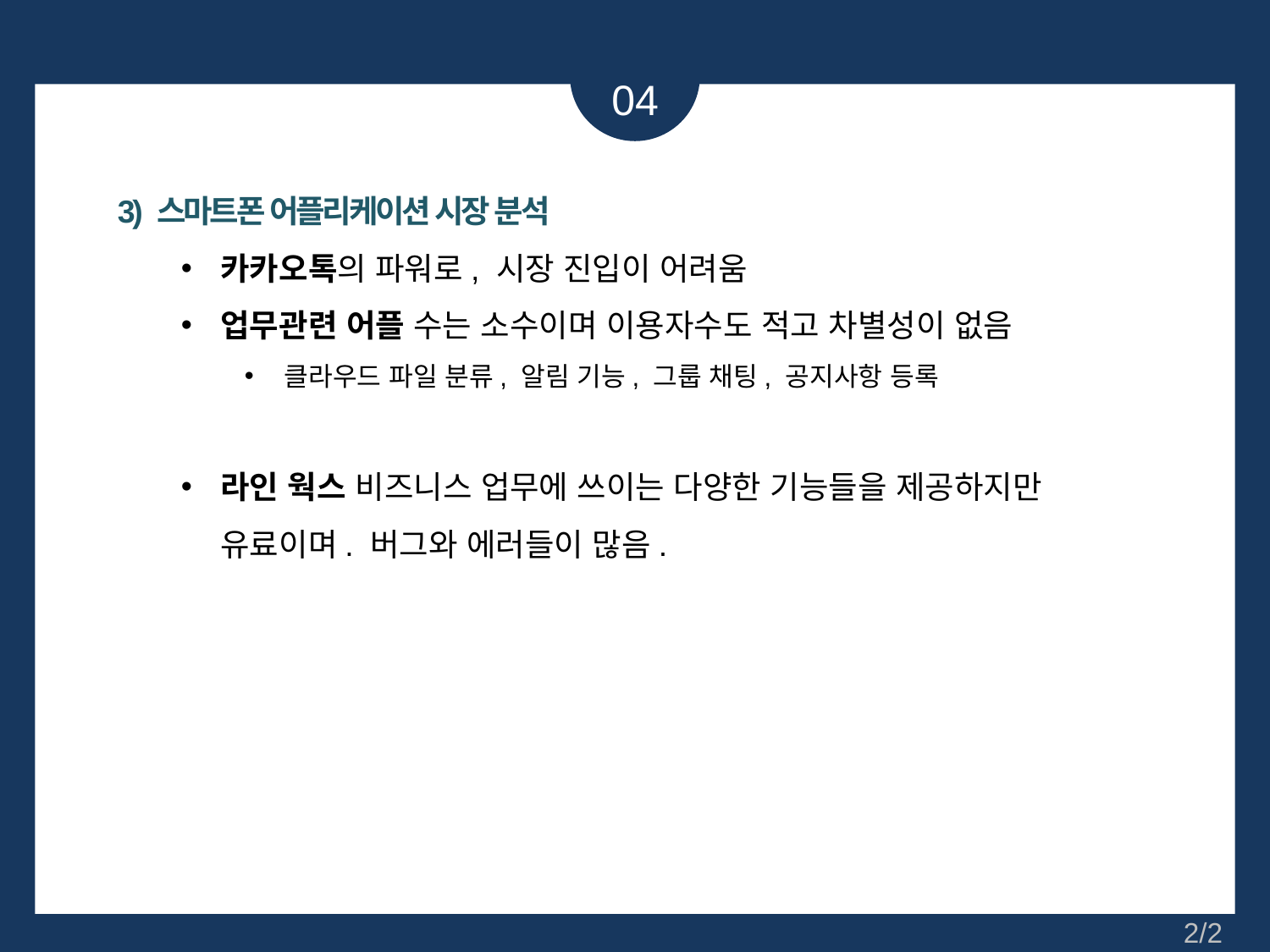

04
3) 스마트폰 어플리케이션 시장 분석
카카오톡의 파워로, 시장 진입이 어려움
업무관련 어플 수는 소수이며 이용자수도 적고 차별성이 없음
클라우드 파일 분류, 알림 기능, 그룹 채팅, 공지사항 등록

라인 웍스 비즈니스 업무에 쓰이는 다양한 기능들을 제공하지만 유료이며. 버그와 에러들이 많음.

2/2